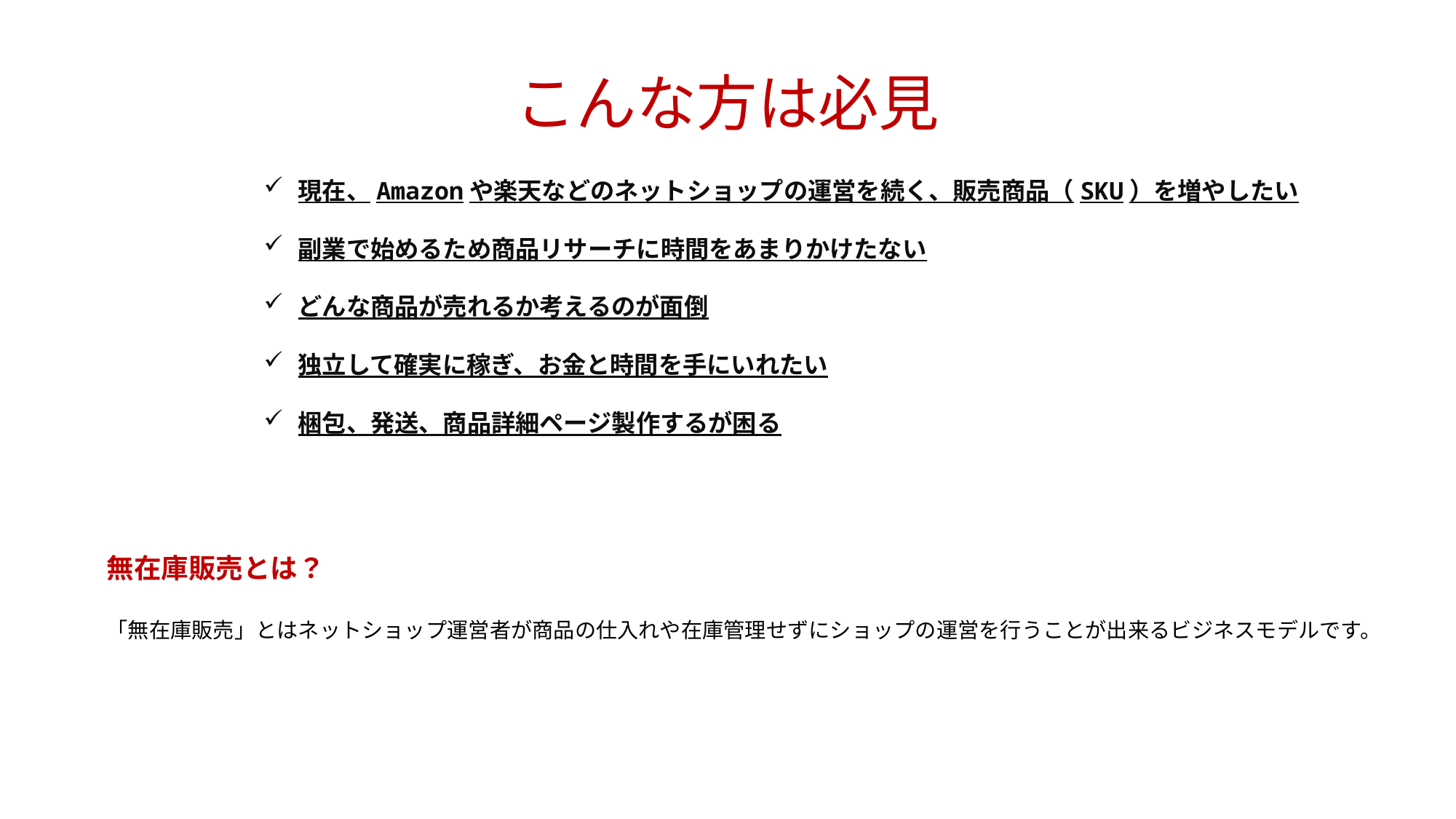

こんな方は必見
現在、Amazonや楽天などのネットショップの運営を続く、販売商品（SKU）を増やしたい

副業で始めるため商品リサーチに時間をあまりかけたない

どんな商品が売れるか考えるのが面倒

独立して確実に稼ぎ、お金と時間を手にいれたい

梱包、発送、商品詳細ページ製作するが困る
無在庫販売とは？

「無在庫販売」とはネットショップ運営者が商品の仕入れや在庫管理せずにショップの運営を行うことが出来るビジネスモデルです。